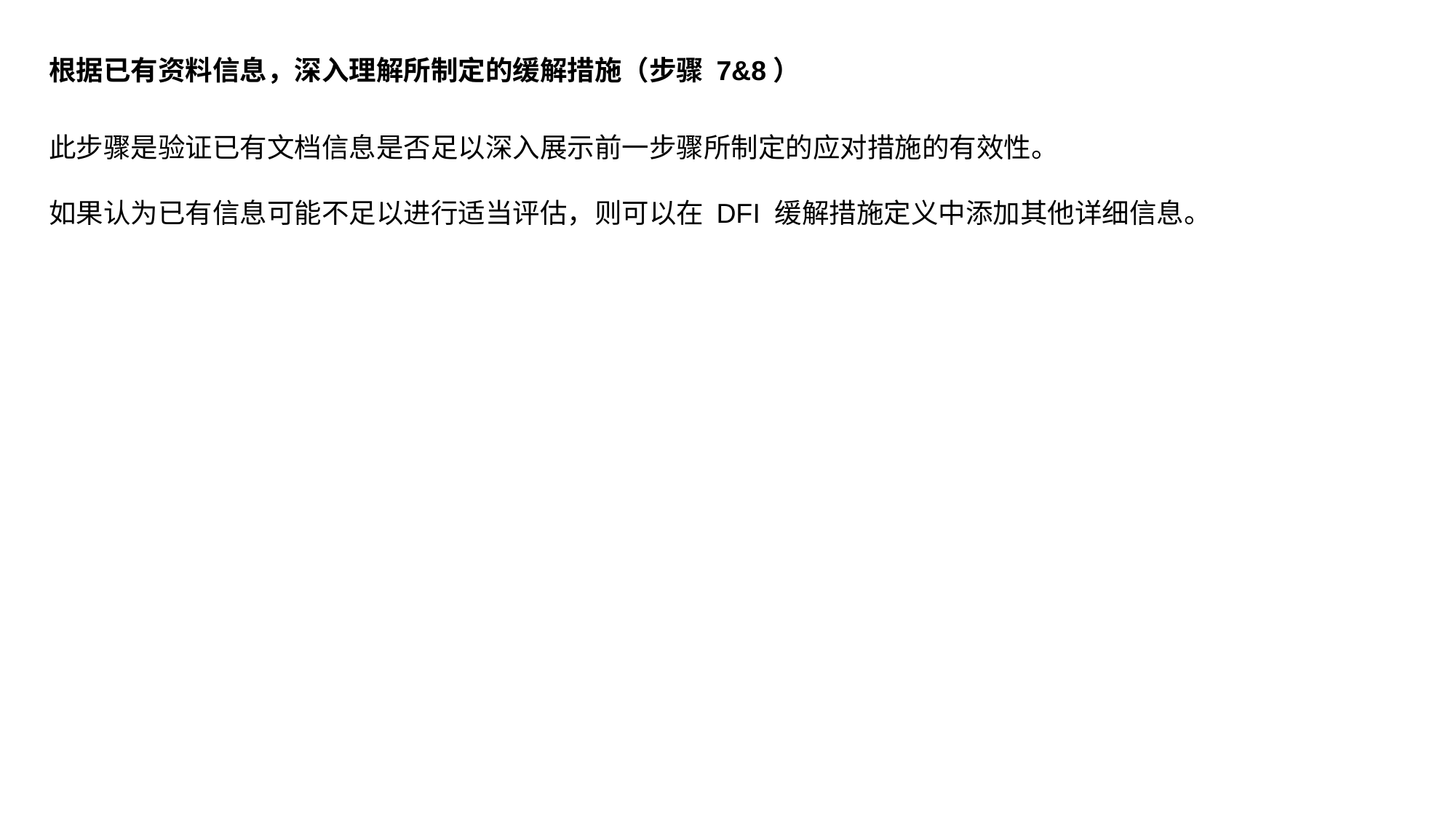

根据已有资料信息，深入理解所制定的缓解措施（步骤 7&8）
此步骤是验证已有文档信息是否足以深入展示前一步骤所制定的应对措施的有效性。

如果认为已有信息可能不足以进行适当评估，则可以在 DFI 缓解措施定义中添加其他详细信息。